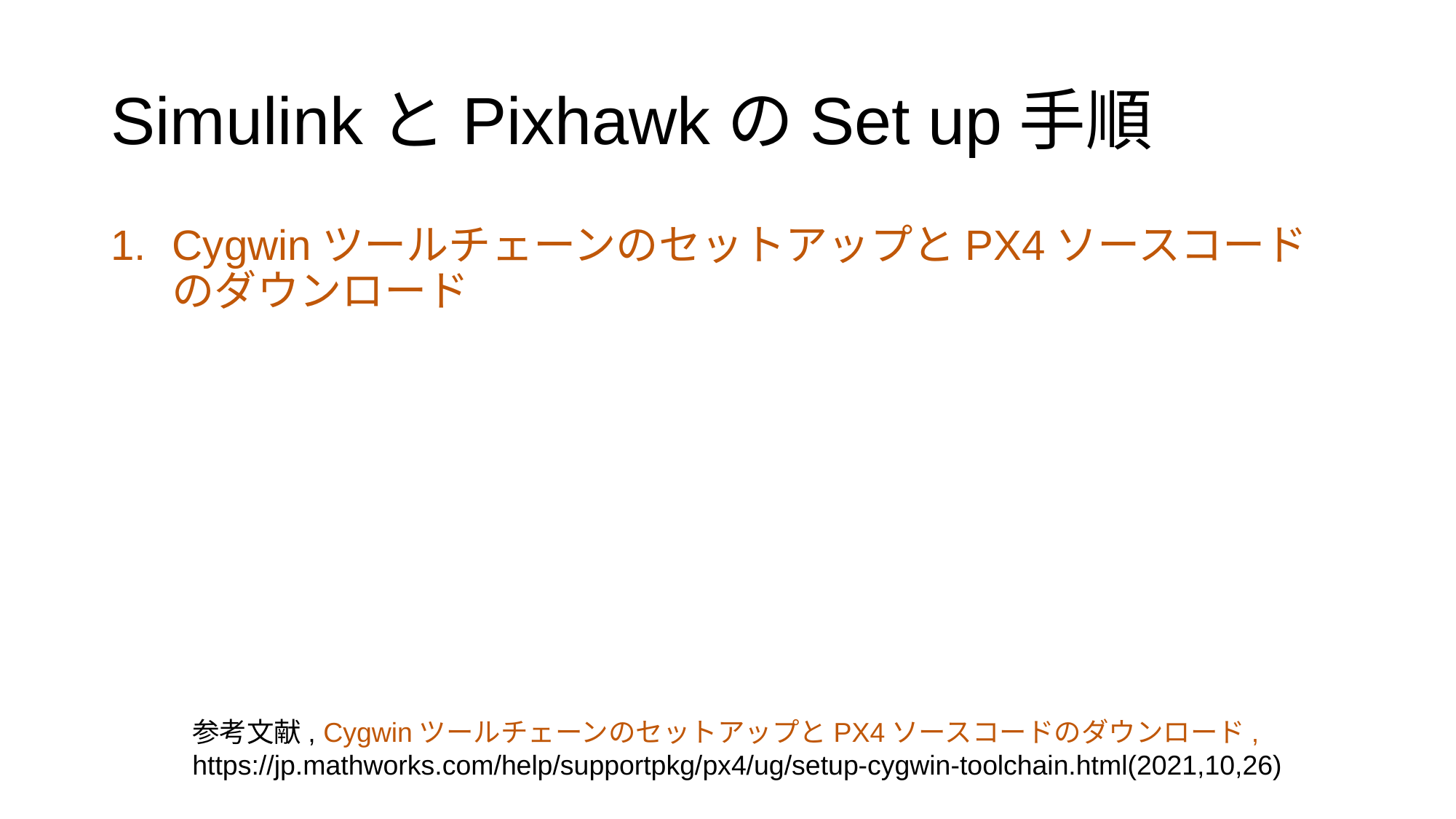

# SimulinkとPixhawkのSet up手順
CygwinツールチェーンのセットアップとPX4ソースコードのダウンロード

参考文献, CygwinツールチェーンのセットアップとPX4ソースコードのダウンロード,
https://jp.mathworks.com/help/supportpkg/px4/ug/setup-cygwin-toolchain.html(2021,10,26)